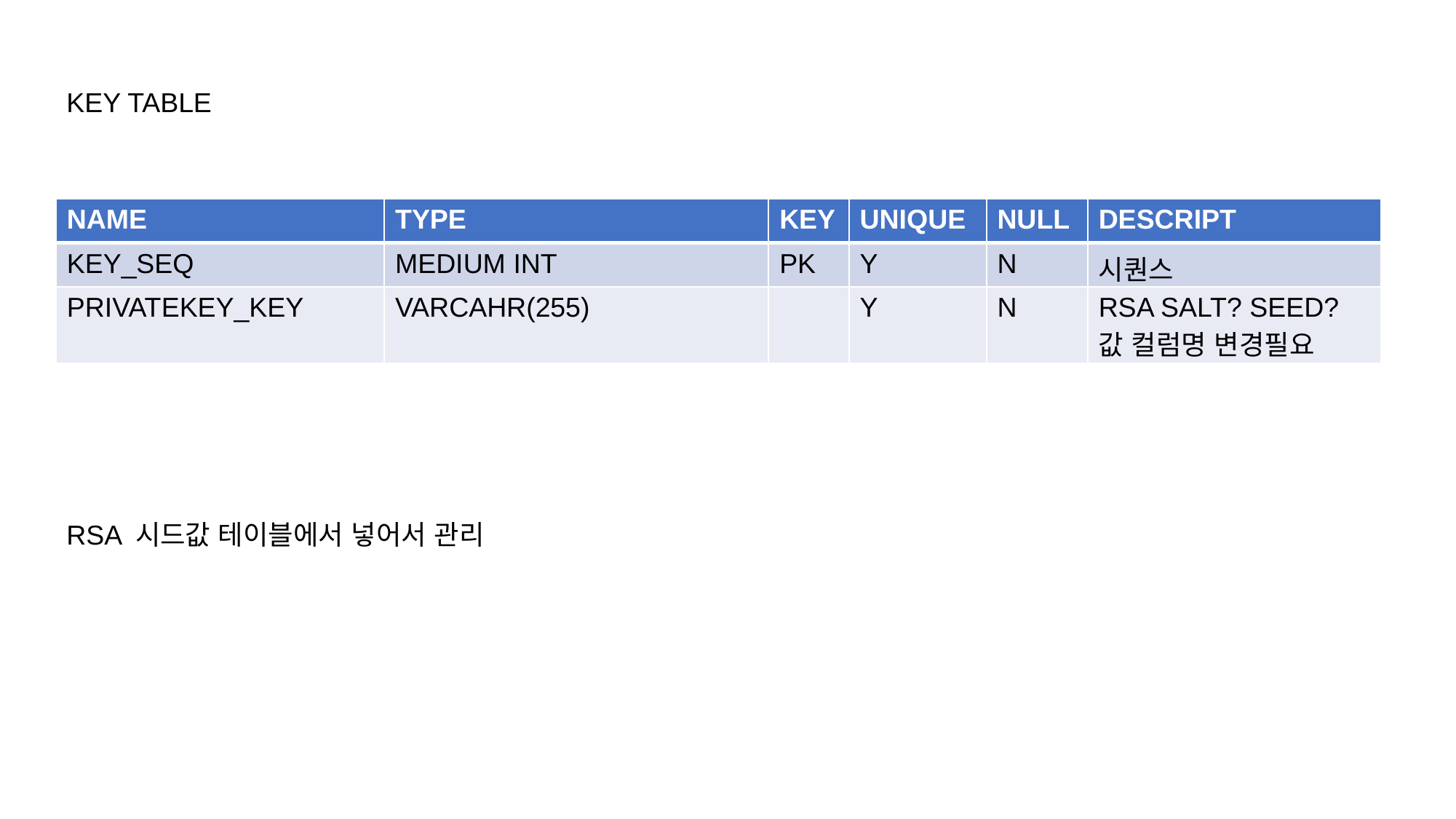

KEY TABLE
| NAME | TYPE | KEY | UNIQUE | NULL | DESCRIPT |
| --- | --- | --- | --- | --- | --- |
| KEY\_SEQ | MEDIUM INT | PK | Y | N | 시퀀스 |
| PRIVATEKEY\_KEY | VARCAHR(255) |  | Y | N | RSA SALT? SEED? 값 컬럼명 변경필요 |
RSA 시드값 테이블에서 넣어서 관리